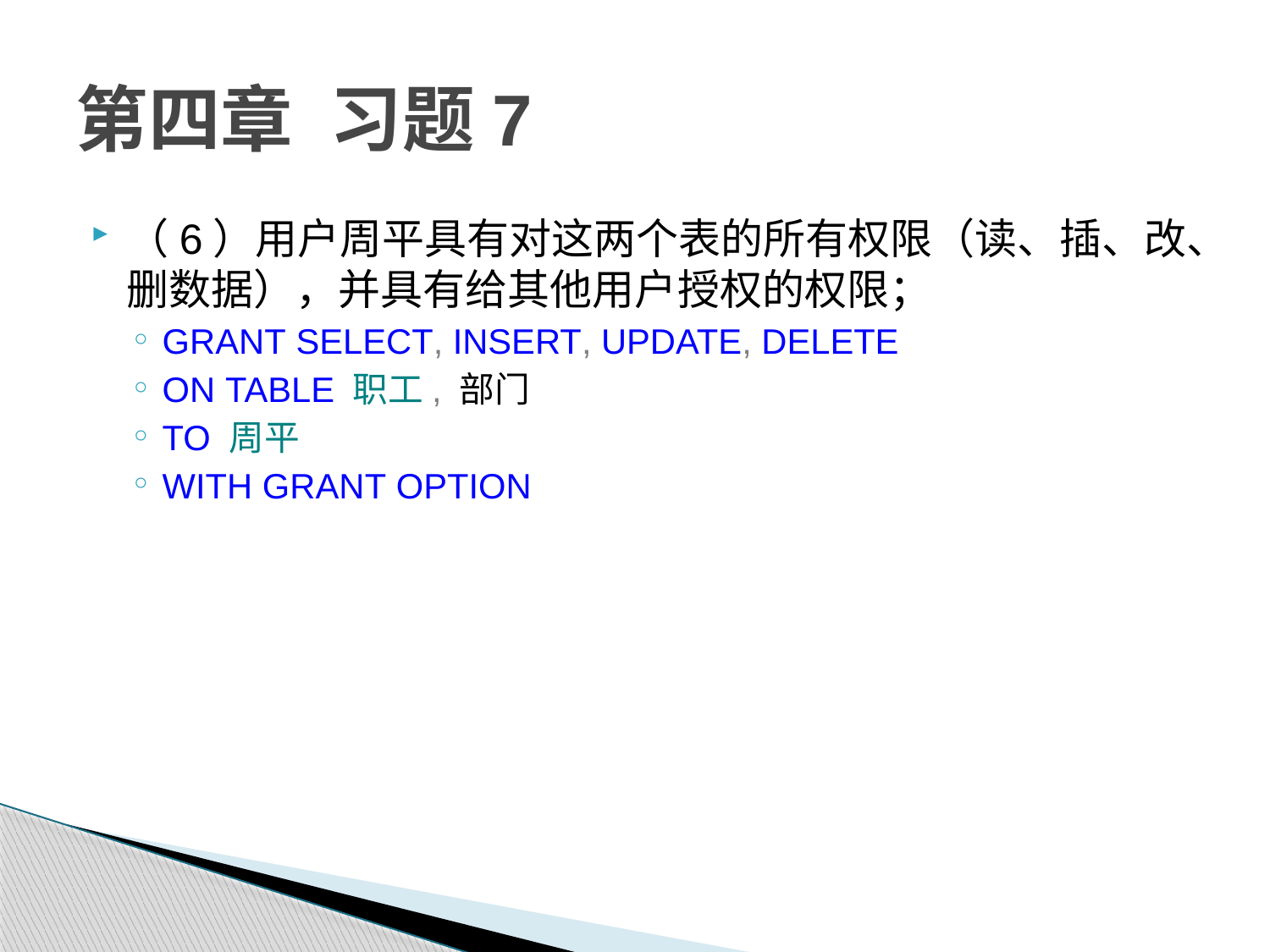

# 第四章	习题7
（6）用户周平具有对这两个表的所有权限（读、插、改、删数据），并具有给其他用户授权的权限；
GRANT SELECT, INSERT, UPDATE, DELETE
ON TABLE 职工, 部门
TO 周平
WITH GRANT OPTION